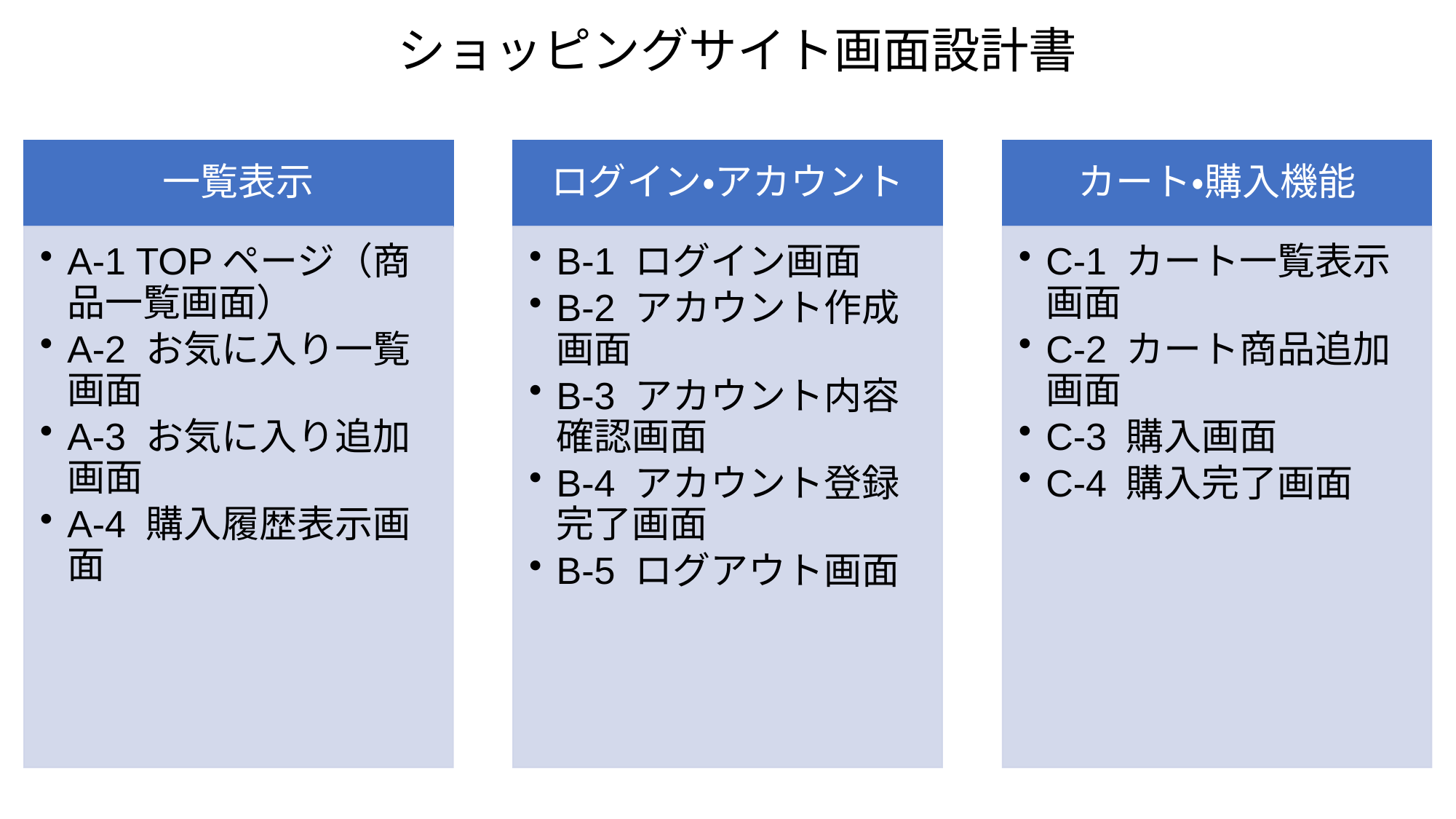

ショッピングサイト画面設計書
一覧表示
A-1 TOPページ（商品一覧画面）
A-2 お気に入り一覧画面
A-3 お気に入り追加画面
A-4 購入履歴表示画面
ログイン・アカウント
B-1 ログイン画面
B-2 アカウント作成画面
B-3 アカウント内容確認画面
B-4 アカウント登録完了画面
B-5 ログアウト画面
カート・購入機能
C-1 カート一覧表示画面
C-2 カート商品追加画面
C-3 購入画面
C-4 購入完了画面